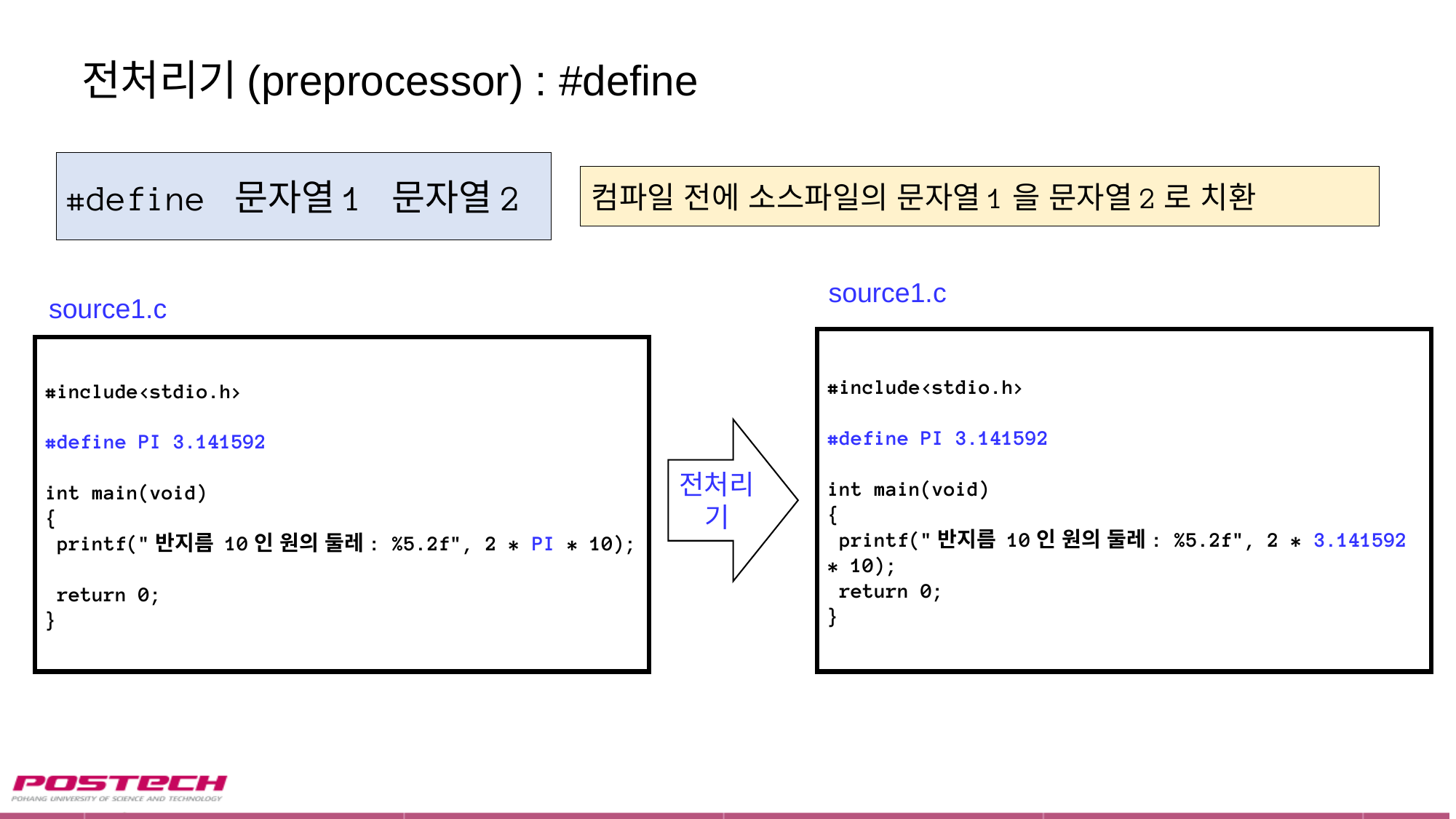

# 전처리기(preprocessor) : #define
#define 문자열1 문자열2
컴파일 전에 소스파일의 문자열1을 문자열2로 치환
source1.c
source1.c
#include<stdio.h>

#define PI 3.141592

int main(void)
{
 printf("반지름 10인 원의 둘레: %5.2f", 2 * 3.141592 * 10);
 return 0;
}
#include<stdio.h>

#define PI 3.141592

int main(void)
{
 printf("반지름 10인 원의 둘레: %5.2f", 2 * PI * 10);
 return 0;
}
전처리기